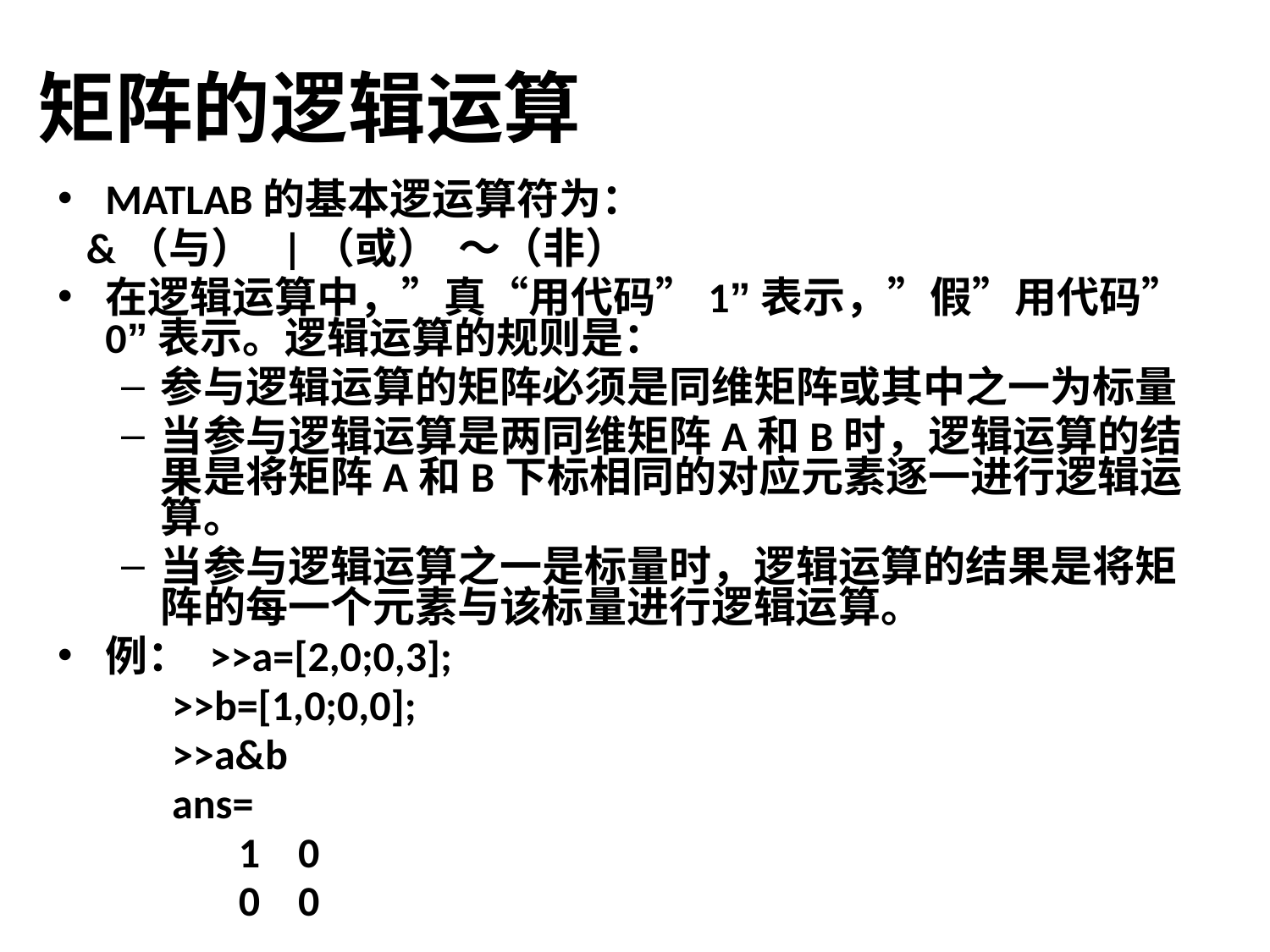

# 矩阵的逻辑运算
MATLAB的基本逻运算符为：
   &（与）  |（或）  ～（非）
在逻辑运算中，”真“用代码”1”表示，”假”用代码”0”表示。逻辑运算的规则是：
参与逻辑运算的矩阵必须是同维矩阵或其中之一为标量
当参与逻辑运算是两同维矩阵A和B时，逻辑运算的结果是将矩阵A和B下标相同的对应元素逐一进行逻辑运算。
当参与逻辑运算之一是标量时，逻辑运算的结果是将矩阵的每一个元素与该标量进行逻辑运算。
例： >>a=[2,0;0,3];
            >>b=[1,0;0,0];
            >>a&b
            ans=
                   1    0
                   0    0